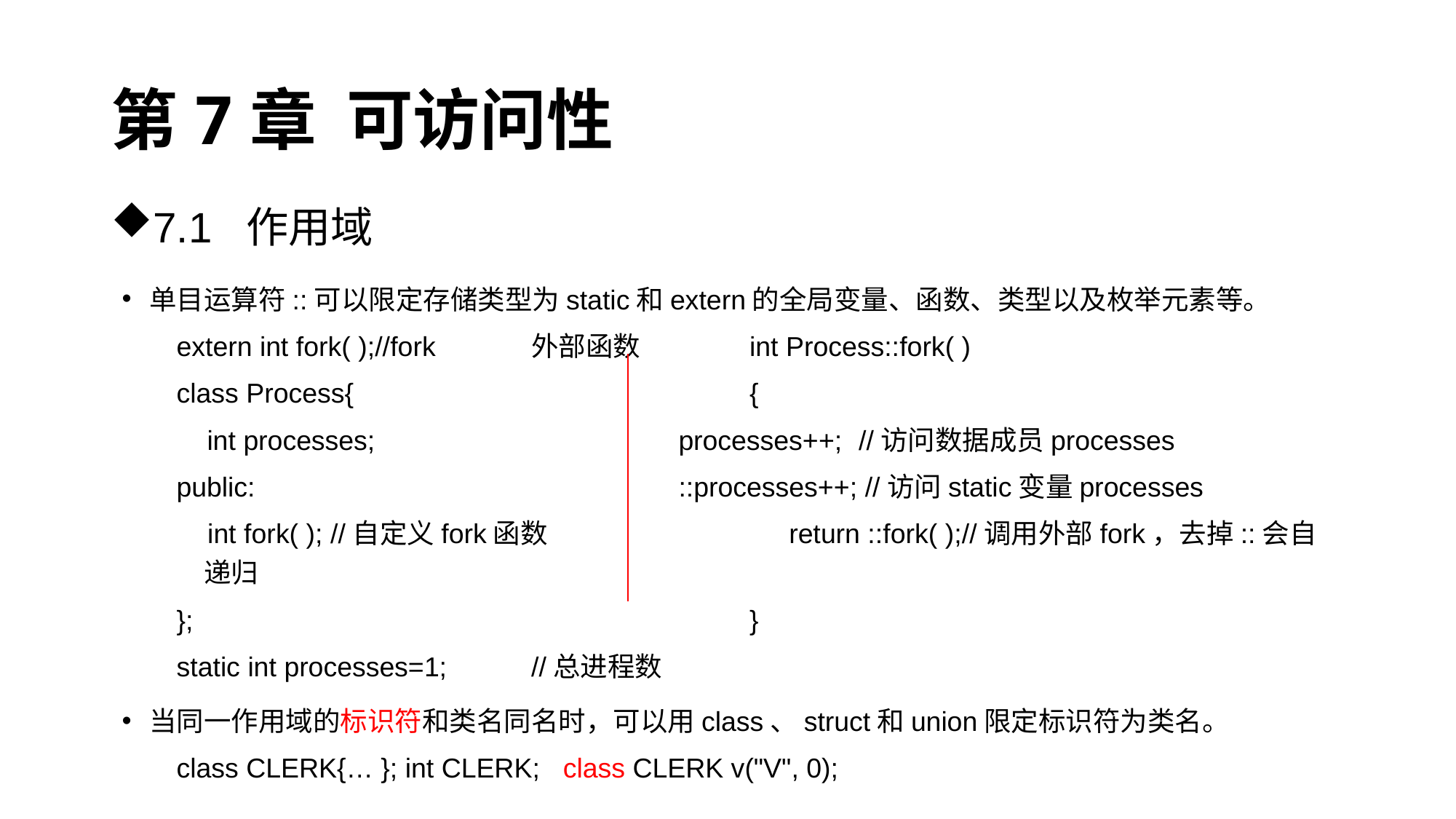

# 第7章  可访问性
7.1  作用域
单目运算符::可以限定存储类型为static和extern的全局变量、函数、类型以及枚举元素等。
extern int fork( );//fork	外部函数	int Process::fork( )
class Process{				{
    int processes;  			     processes++; 	//访问数据成员processes
public:				     ::processes++; //访问static变量processes
    int fork( ); //自定义fork函数	     	     return ::fork( );//调用外部fork，去掉::会自递归
};                                                               	}
static int processes=1;	//总进程数
当同一作用域的标识符和类名同名时，可以用class、struct和union限定标识符为类名。
class CLERK{… }; int CLERK;   class CLERK v("V", 0);